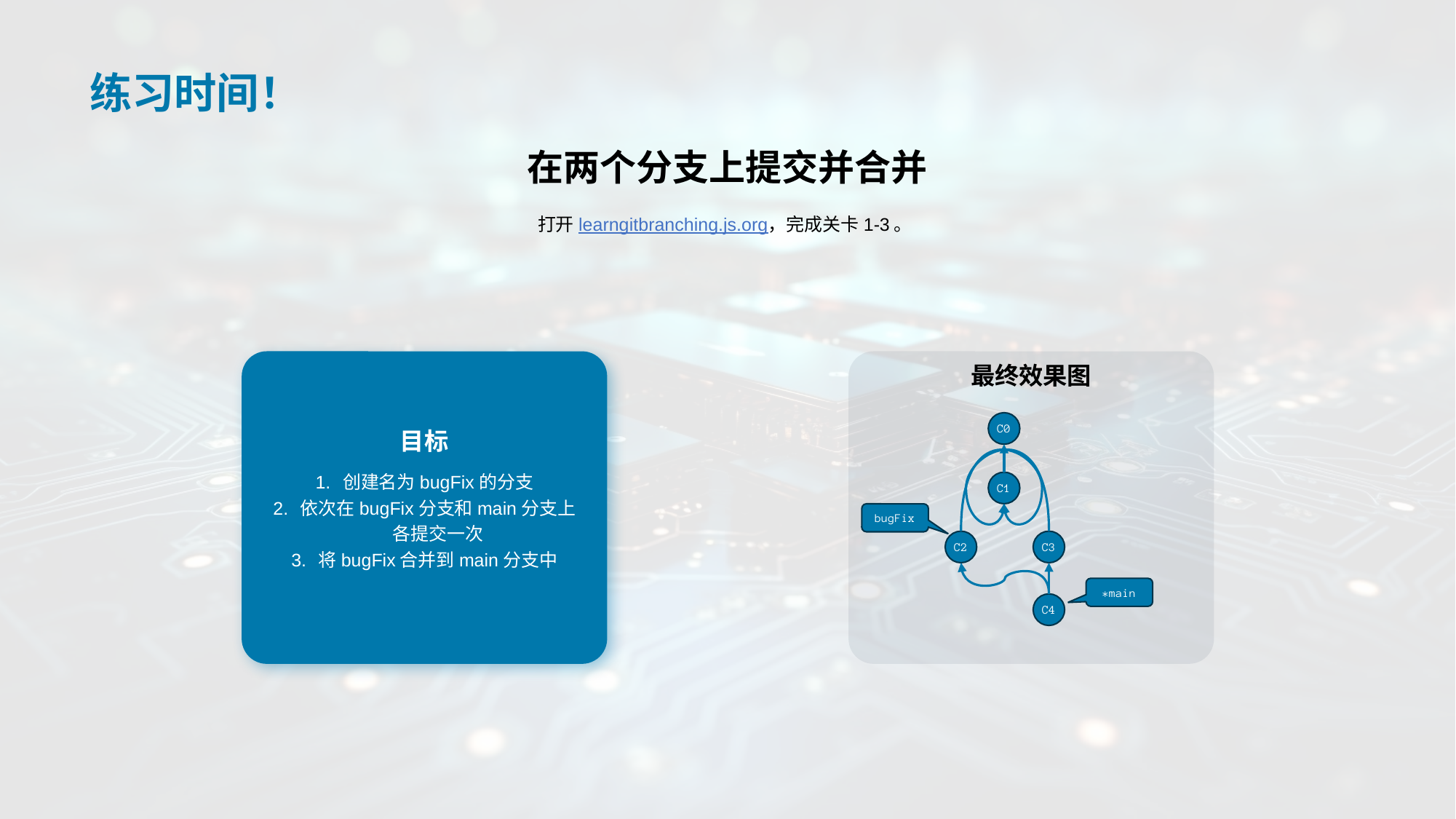

# 练习时间！
在两个分支上提交并合并
打开learngitbranching.js.org，完成关卡1-3。

目标
创建名为bugFix的分支
依次在bugFix分支和main分支上
各提交一次
将bugFix合并到main分支中

最终效果图

C0

C1
bugFix

C2

C3
*main

C4